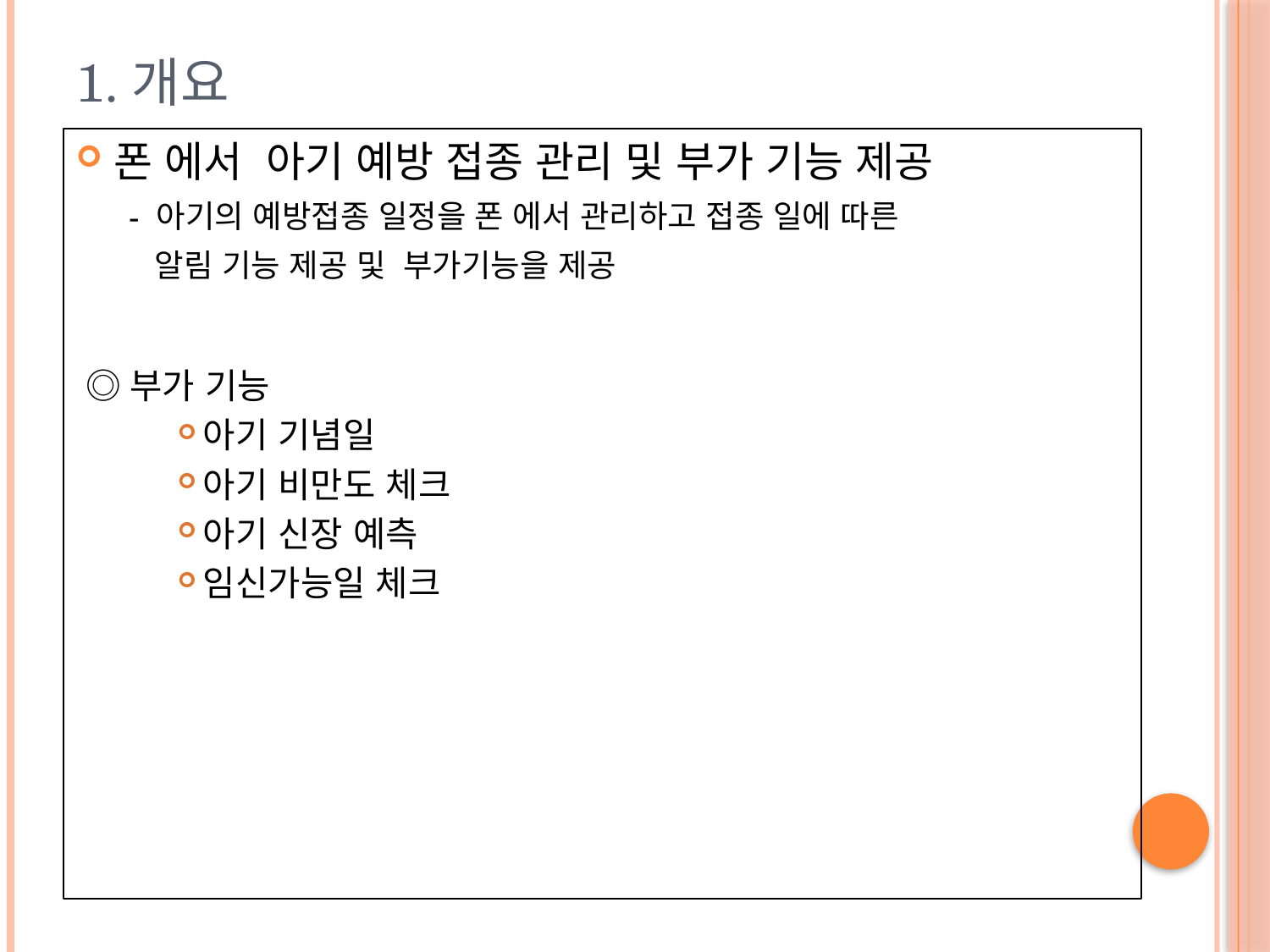

# 1.개요
폰 에서  아기 예방 접종 관리 및 부가 기능 제공
      - 아기의 예방접종 일정을 폰 에서 관리하고 접종 일에 따른
        알림 기능 제공 및  부가기능을 제공

 ◎부가 기능
아기 기념일
아기 비만도 체크
아기 신장 예측
임신가능일 체크